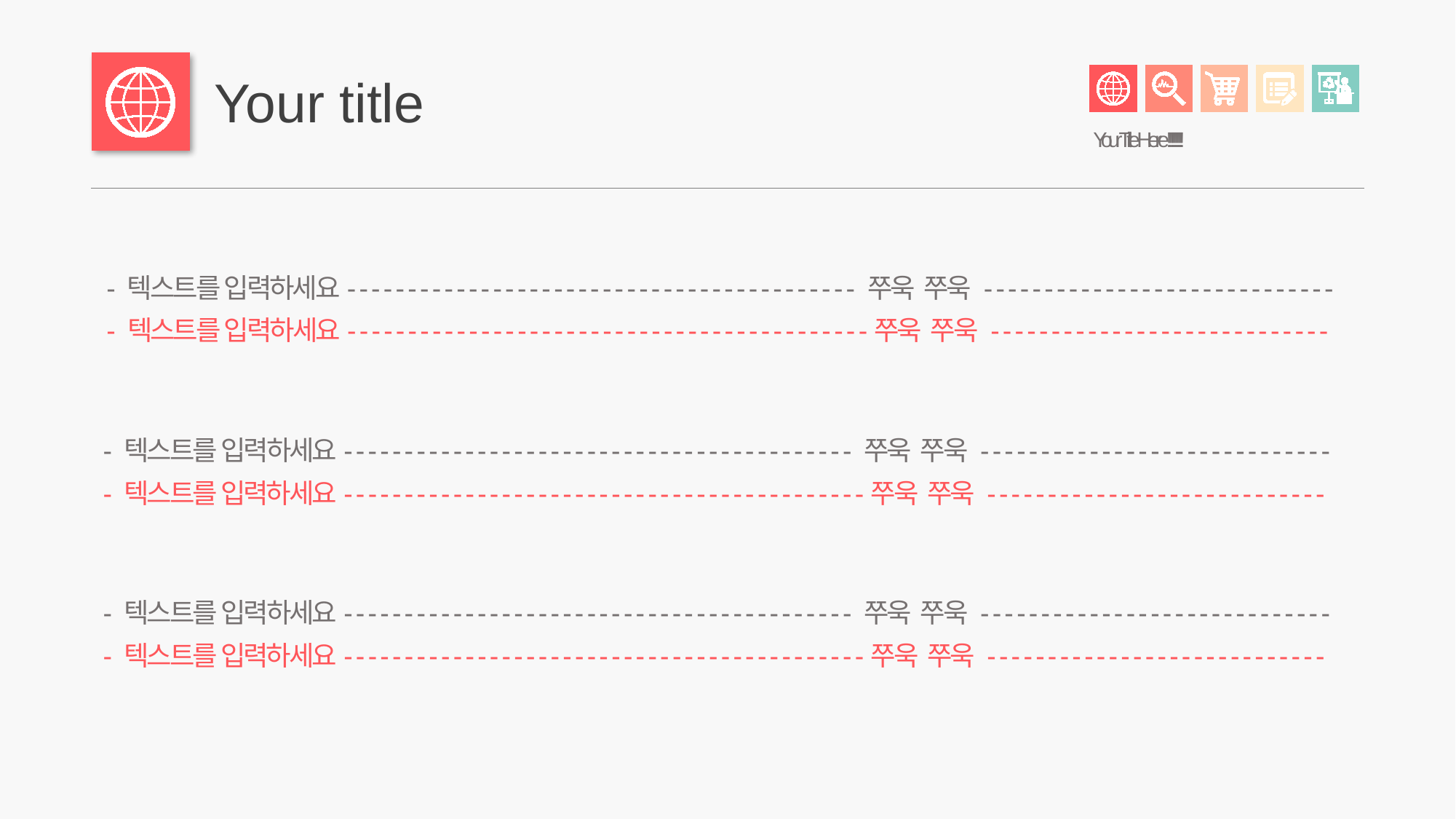

Your title

Your Title Here !!!!!!!!!!
- 텍스트를 입력하세요- - - - - - - - - - - - - - - - - - - - - - - - - - - - - - - - - - - - - - - - - - 쭈욱  쭈욱 - - - - - - - - - - - - - - - - - - - - - - - - - - - - -
- 텍스트를 입력하세요- - - - - - - - - - - - - - - - - - - - - - - - - - - - - - - - - - - - - - - - - - -쭈욱  쭈욱 - - - - - - - - - - - - - - - - - - - - - - - - - - - -
- 텍스트를 입력하세요- - - - - - - - - - - - - - - - - - - - - - - - - - - - - - - - - - - - - - - - - - 쭈욱  쭈욱 - - - - - - - - - - - - - - - - - - - - - - - - - - - - -
- 텍스트를 입력하세요- - - - - - - - - - - - - - - - - - - - - - - - - - - - - - - - - - - - - - - - - - -쭈욱  쭈욱 - - - - - - - - - - - - - - - - - - - - - - - - - - - -
- 텍스트를 입력하세요- - - - - - - - - - - - - - - - - - - - - - - - - - - - - - - - - - - - - - - - - - 쭈욱  쭈욱 - - - - - - - - - - - - - - - - - - - - - - - - - - - - -
- 텍스트를 입력하세요- - - - - - - - - - - - - - - - - - - - - - - - - - - - - - - - - - - - - - - - - - -쭈욱  쭈욱 - - - - - - - - - - - - - - - - - - - - - - - - - - - -